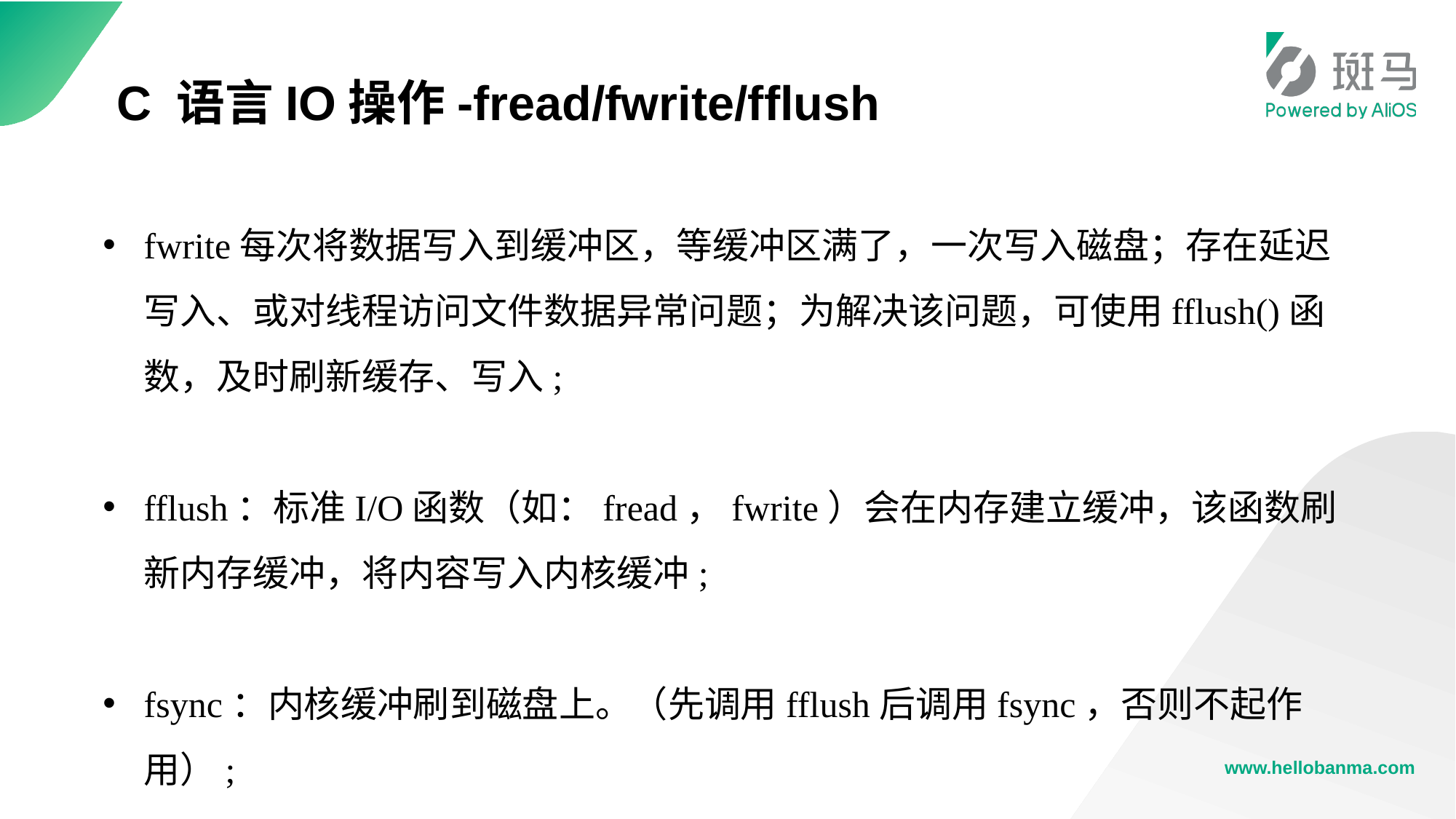

BBAAD9C20180234D78A0072836F0B4B042B9B2041A17ABB0AAD98C35B1B12BB59B46B038D1633B0122192508C84678EB07F9210A11D00B811BBFC278761E2BD824FCD7ADA320F647849B2CF76F424AB49B2CEEB67226DF26F886619F47E20C48DE86249FDE3
# C 语言IO操作-fread/fwrite/fflush
fwrite每次将数据写入到缓冲区，等缓冲区满了，一次写入磁盘；存在延迟写入、或对线程访问文件数据异常问题；为解决该问题，可使用fflush()函数，及时刷新缓存、写入;

fflush：标准I/O函数（如：fread，fwrite）会在内存建立缓冲，该函数刷新内存缓冲，将内容写入内核缓冲;

fsync：内核缓冲刷到磁盘上。（先调用fflush后调用fsync，否则不起作用）;